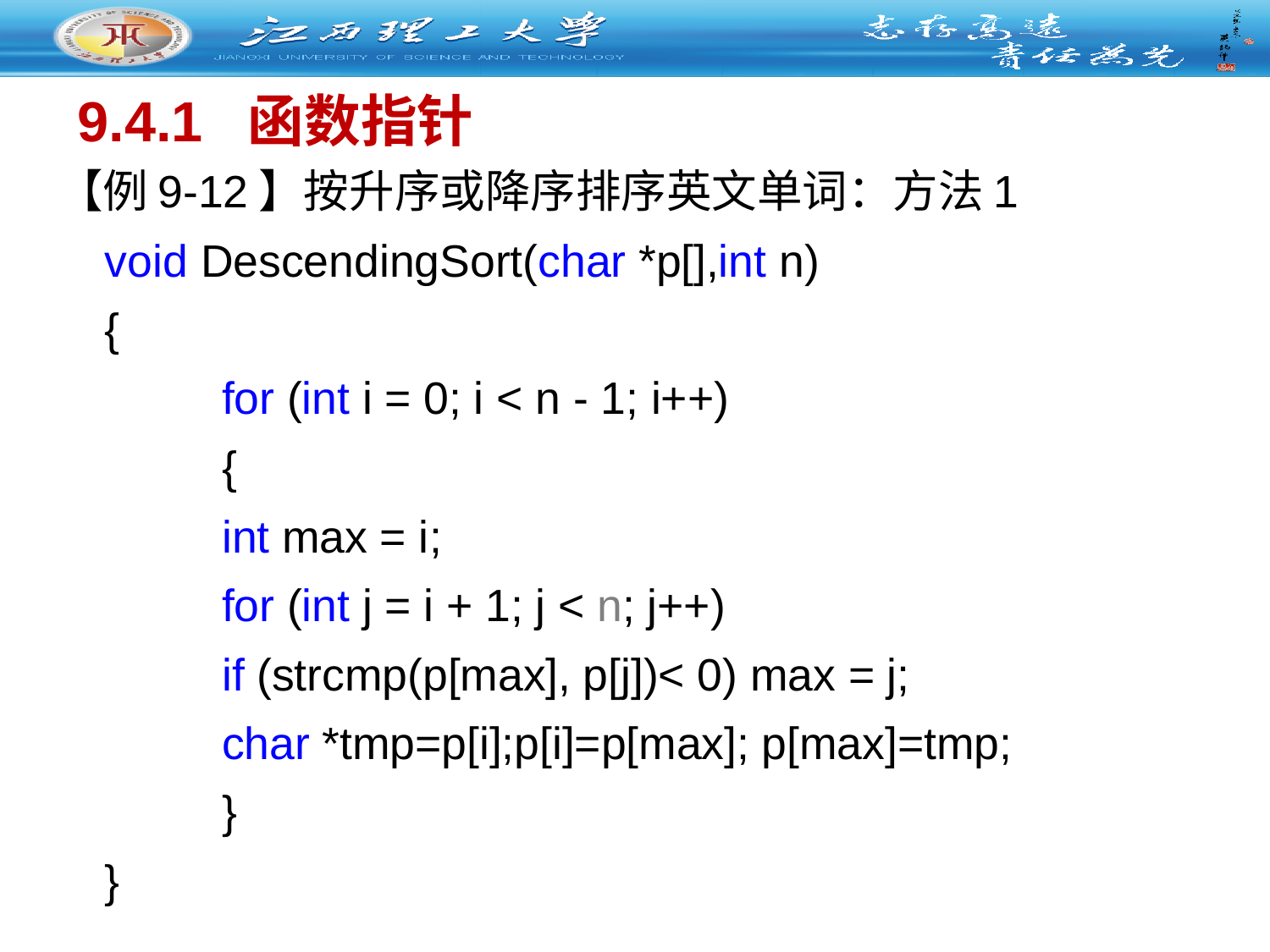

# 9.4.1  函数指针
【例9-12】按升序或降序排序英文单词：方法1
void DescendingSort(char *p[],int n)
{
 	for (int i = 0; i < n - 1; i++)
 	{
 		int max = i;
 		for (int j = i + 1; j < n; j++)
 			if (strcmp(p[max], p[j])< 0) max = j;
 		char *tmp=p[i];p[i]=p[max]; p[max]=tmp;
 	}
}